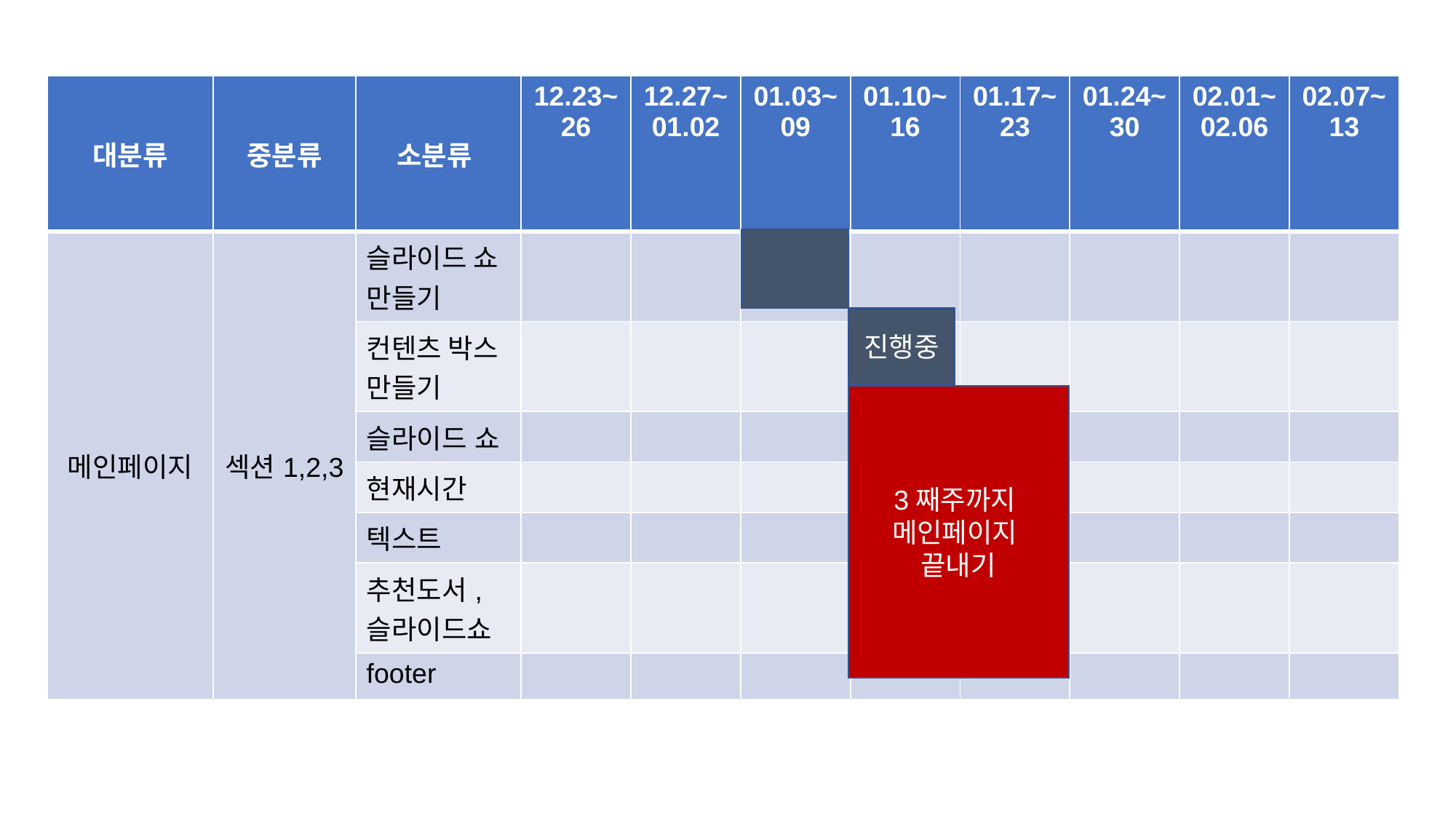

| 대분류​ | 중분류​ | 소분류 ​ | 12.23~26​ | 12.27~01.02​ ​ | 01.03~09​ ​ | 01.10~16​ ​ | 01.17~23​ | 01.24~30​ | 02.01~02.06​ | 02.07~13​ |
| --- | --- | --- | --- | --- | --- | --- | --- | --- | --- | --- |
| 메인페이지​ | 섹션1​,2,3 | 슬라이드 쇼 만들기 | ​ | ​ | ​ | ​ | ​ | ​ | ​ | ​ |
|  |  | 컨텐츠 박스 만들기 | ​ | ​ | ​ | ​ | ​ | ​ | ​ | ​ |
|  |  | 슬라이드 쇼 | ​ | ​ | ​ | ​ | ​ | ​ | ​ | ​ |
|  |  | 현재시간 | ​ | ​ | ​ | ​ | ​ | ​ | ​ | ​ |
|  |  | 텍스트 | ​ | ​ | ​ | ​ | ​ | ​ | ​ | ​ |
|  |  | 추천도서,슬라이드쇼 | ​ | ​ | ​ | ​ | ​ | ​ | ​ | ​ |
|  |  | footer | ​ | ​ | ​ | ​ | ​ | ​ | ​ | ​ |

진행중
3째주까지
메인페이지
끝내기